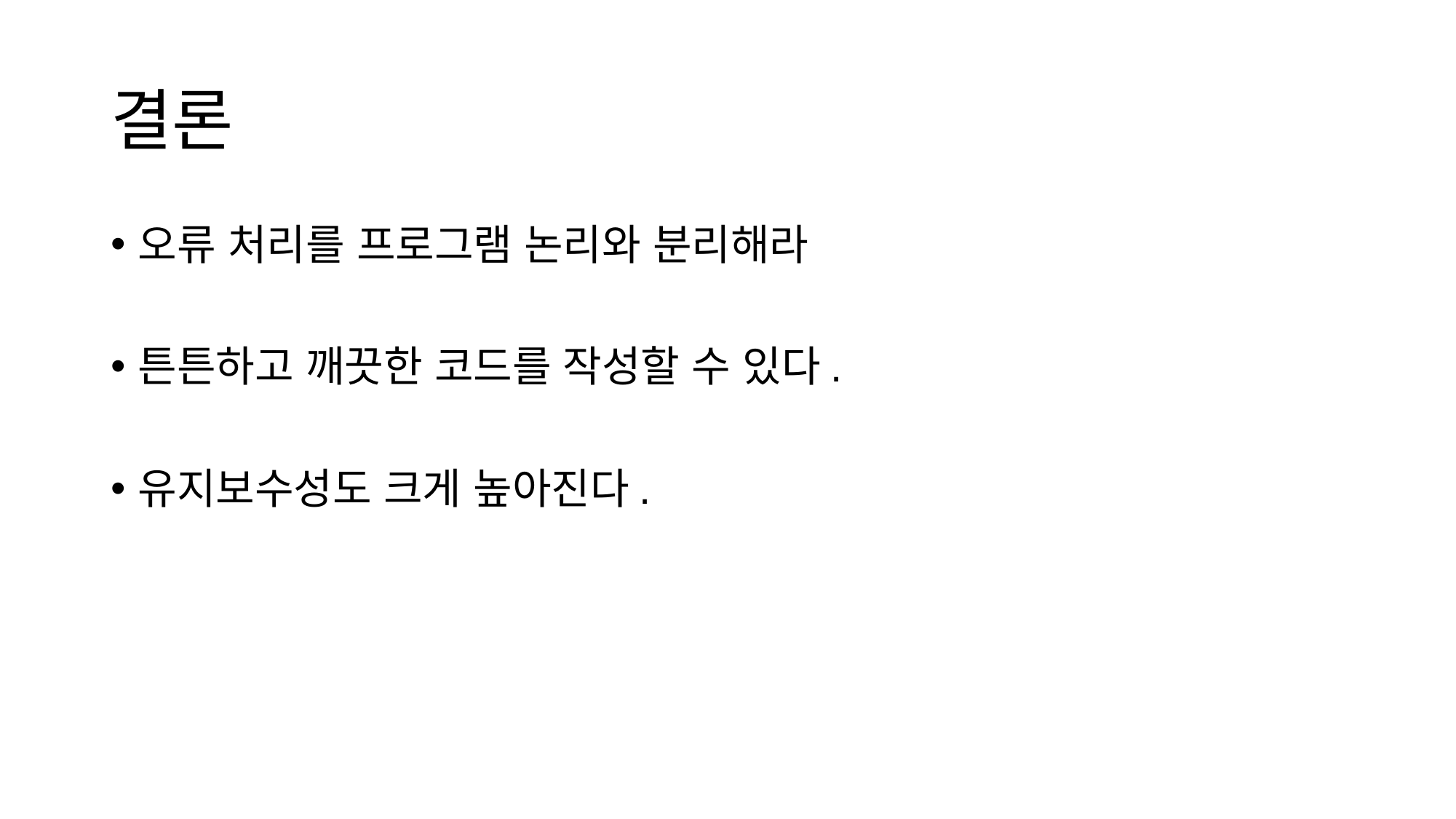

# 결론
오류 처리를 프로그램 논리와 분리해라

튼튼하고 깨끗한 코드를 작성할 수 있다.

유지보수성도 크게 높아진다.